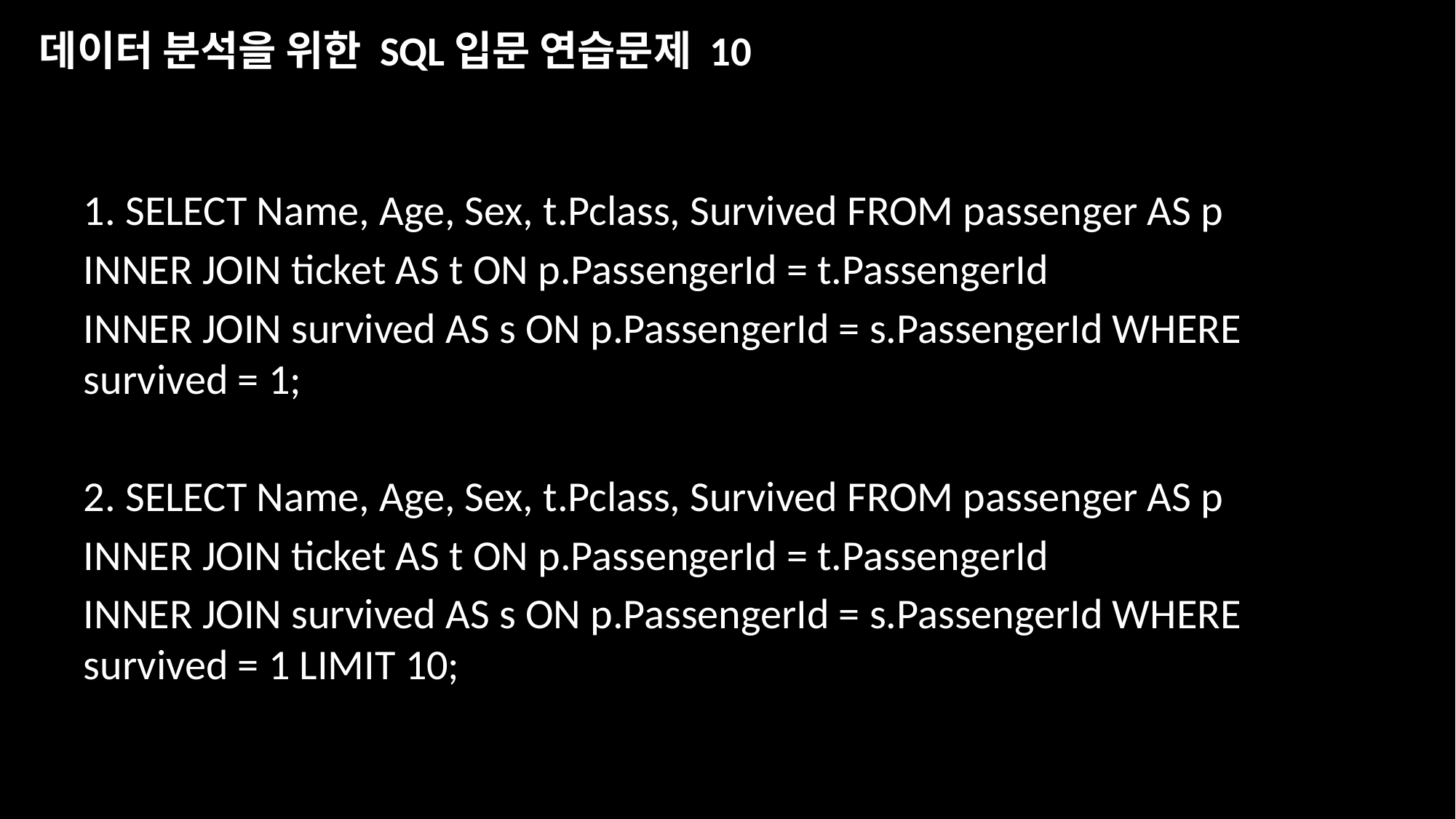

데이터 분석을 위한 SQL입문 연습문제 10
1. SELECT Name, Age, Sex, t.Pclass, Survived FROM passenger AS p
INNER JOIN ticket AS t ON p.PassengerId = t.PassengerId
INNER JOIN survived AS s ON p.PassengerId = s.PassengerId WHERE survived = 1;

2. SELECT Name, Age, Sex, t.Pclass, Survived FROM passenger AS p
INNER JOIN ticket AS t ON p.PassengerId = t.PassengerId
INNER JOIN survived AS s ON p.PassengerId = s.PassengerId WHERE survived = 1 LIMIT 10;
72